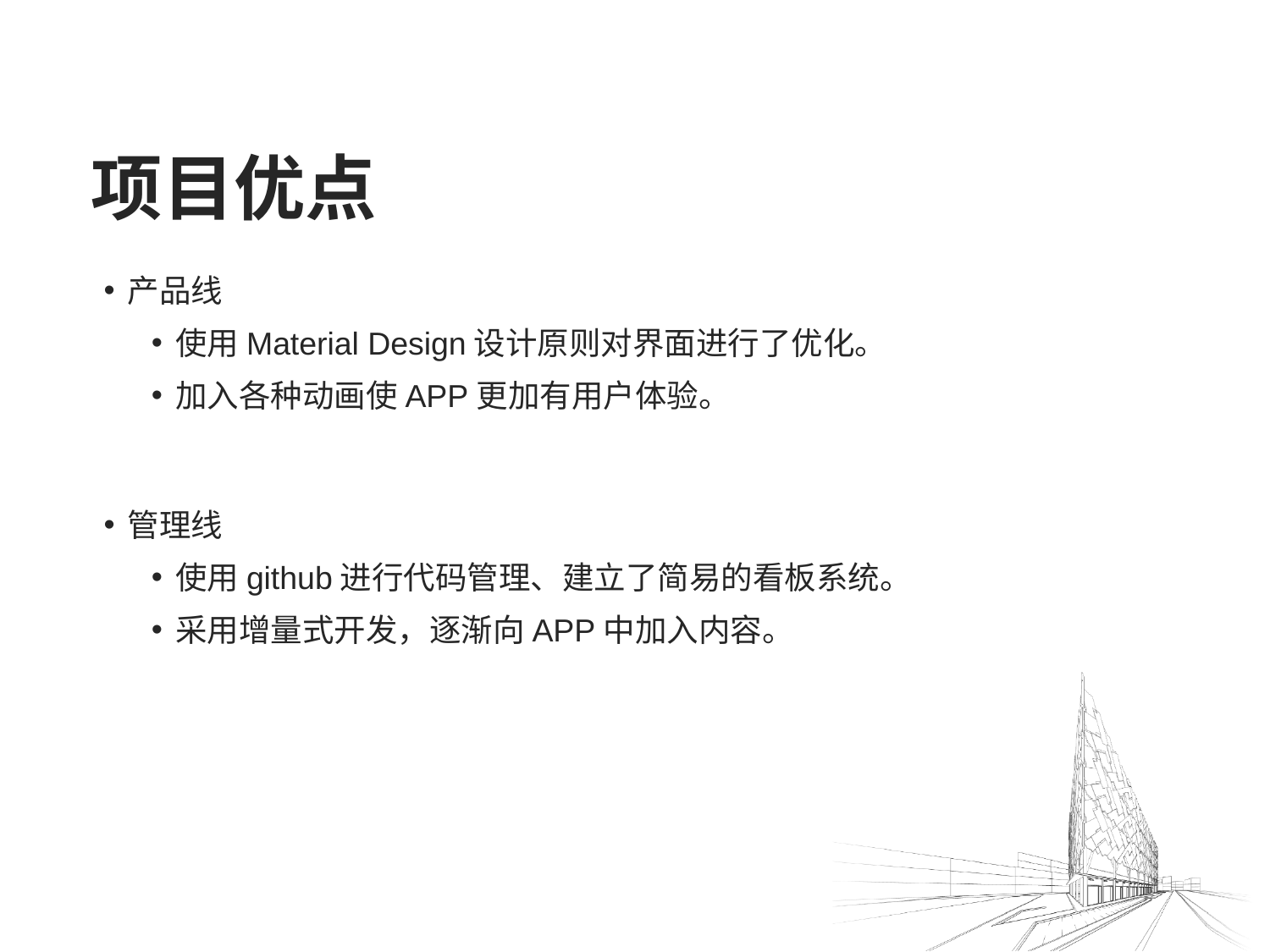

# 项目优点
产品线
使用Material Design设计原则对界面进行了优化。
加入各种动画使APP更加有用户体验。

管理线
使用github进行代码管理、建立了简易的看板系统。
采用增量式开发，逐渐向APP中加入内容。